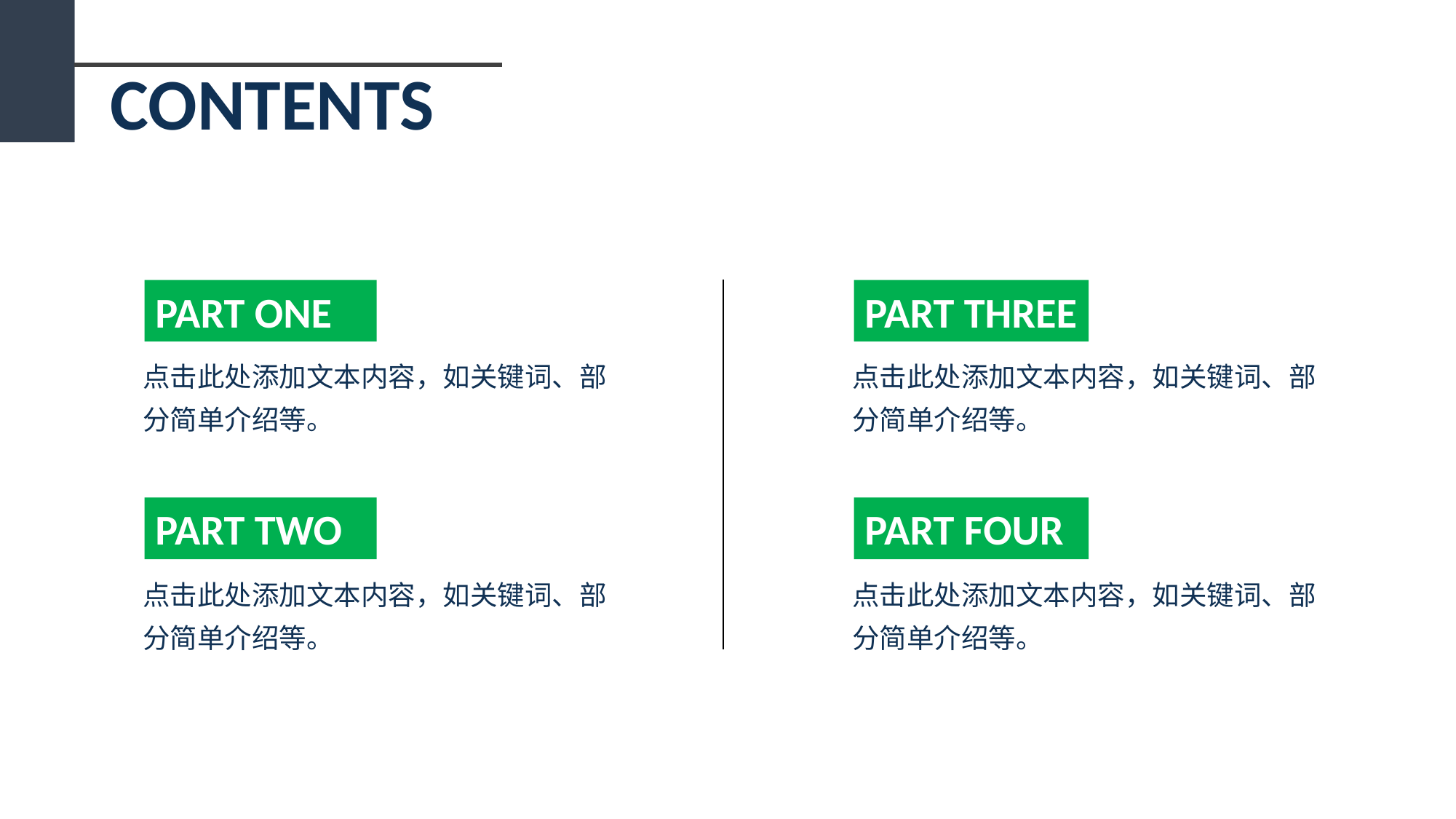

CONTENTS
PART ONE
PART THREE
点击此处添加文本内容，如关键词、部分简单介绍等。
点击此处添加文本内容，如关键词、部分简单介绍等。
PART TWO
PART FOUR
点击此处添加文本内容，如关键词、部分简单介绍等。
点击此处添加文本内容，如关键词、部分简单介绍等。